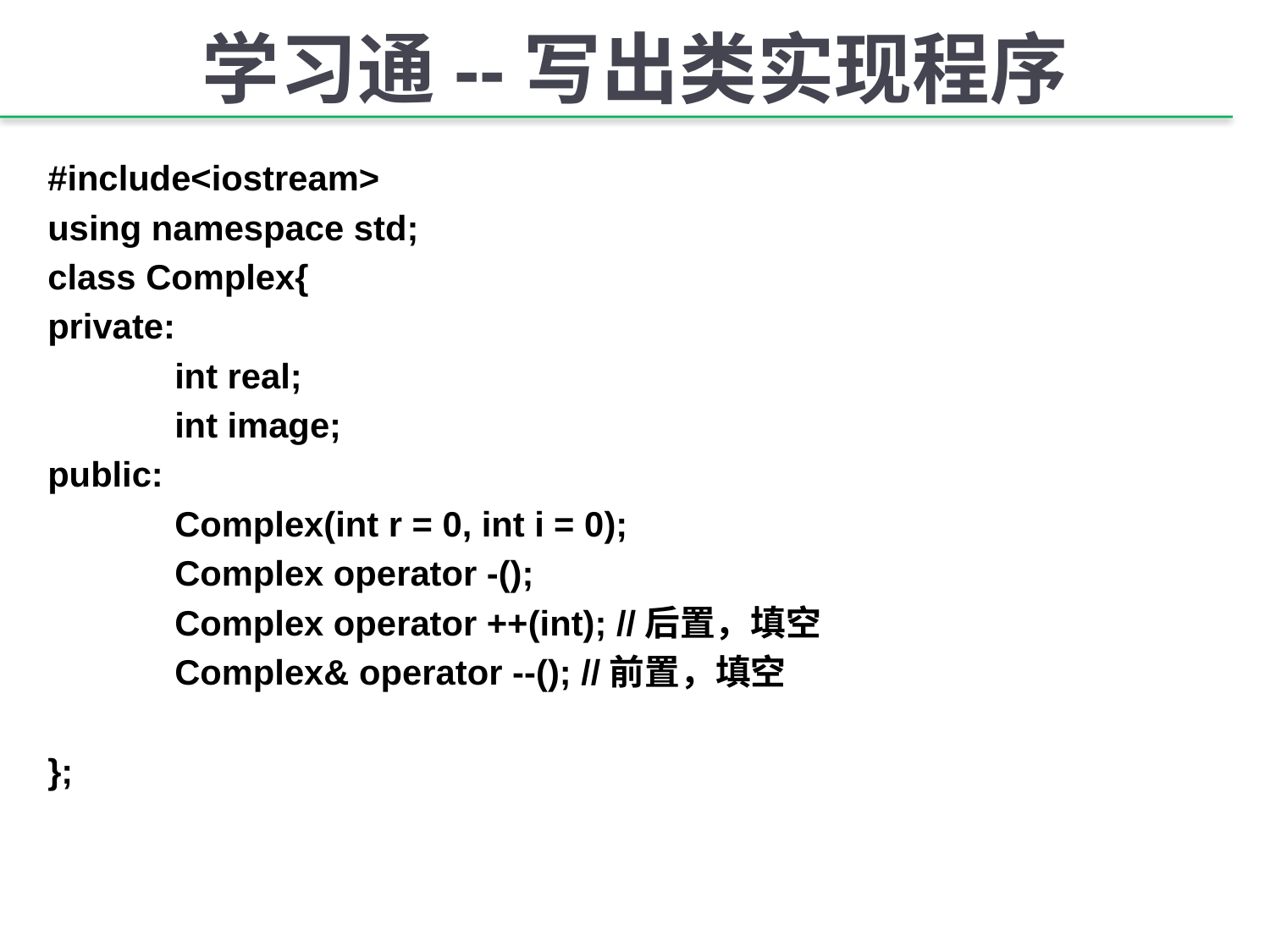

# 学习通--写出类实现程序
#include<iostream>
using namespace std;
class Complex{
private:
	int real;
	int image;
public:
	Complex(int r = 0, int i = 0);
	Complex operator -();
	Complex operator ++(int); //后置，填空
	Complex& operator --(); //前置，填空

};